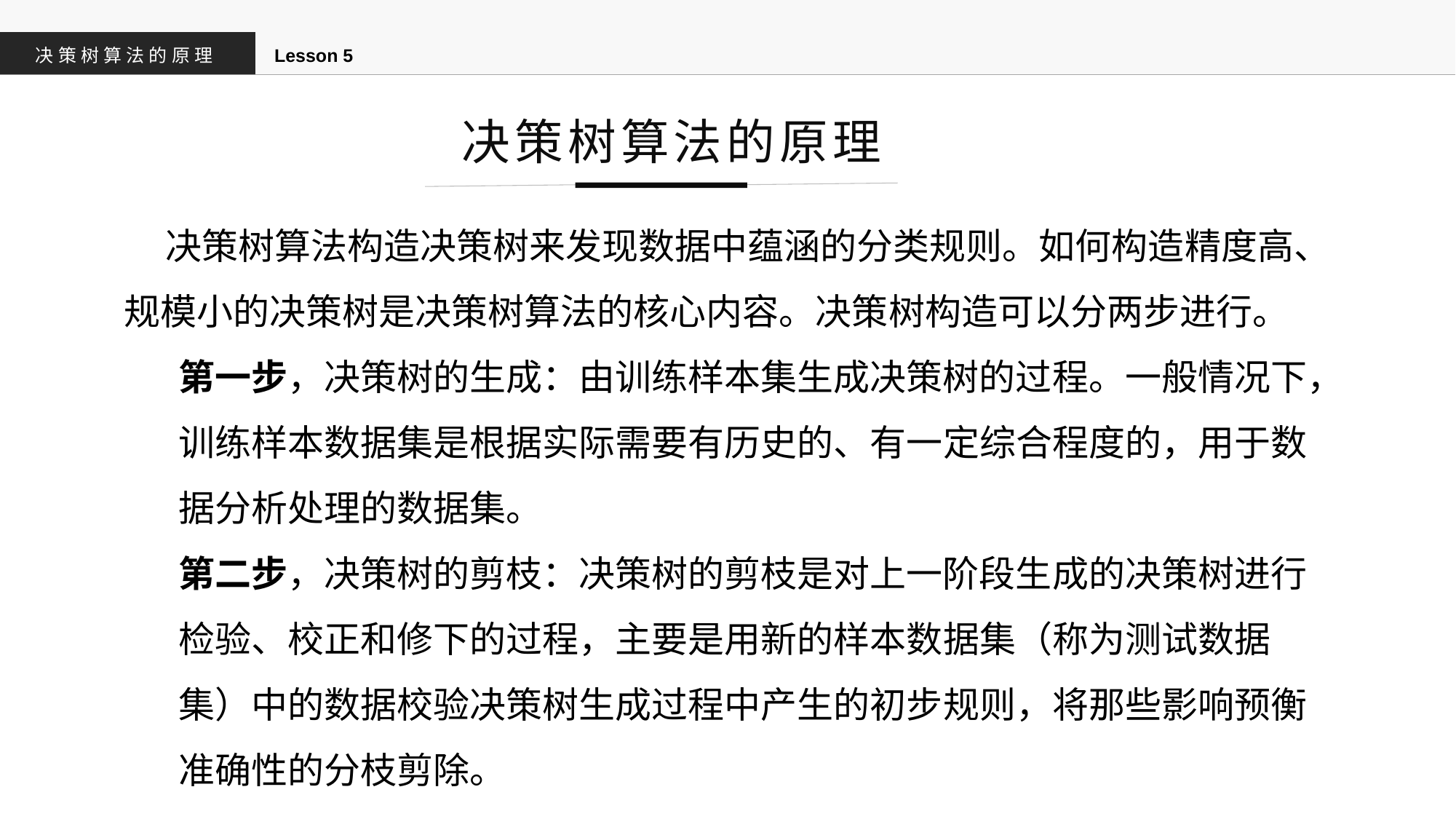

决策树算法的原理
Lesson 5
决策树算法的原理

    决策树算法构造决策树来发现数据中蕴涵的分类规则。如何构造精度高、规模小的决策树是决策树算法的核心内容。决策树构造可以分两步进行。
第一步，决策树的生成：由训练样本集生成决策树的过程。一般情况下，训练样本数据集是根据实际需要有历史的、有一定综合程度的，用于数据分析处理的数据集。
第二步，决策树的剪枝：决策树的剪枝是对上一阶段生成的决策树进行检验、校正和修下的过程，主要是用新的样本数据集（称为测试数据集）中的数据校验决策树生成过程中产生的初步规则，将那些影响预衡准确性的分枝剪除。